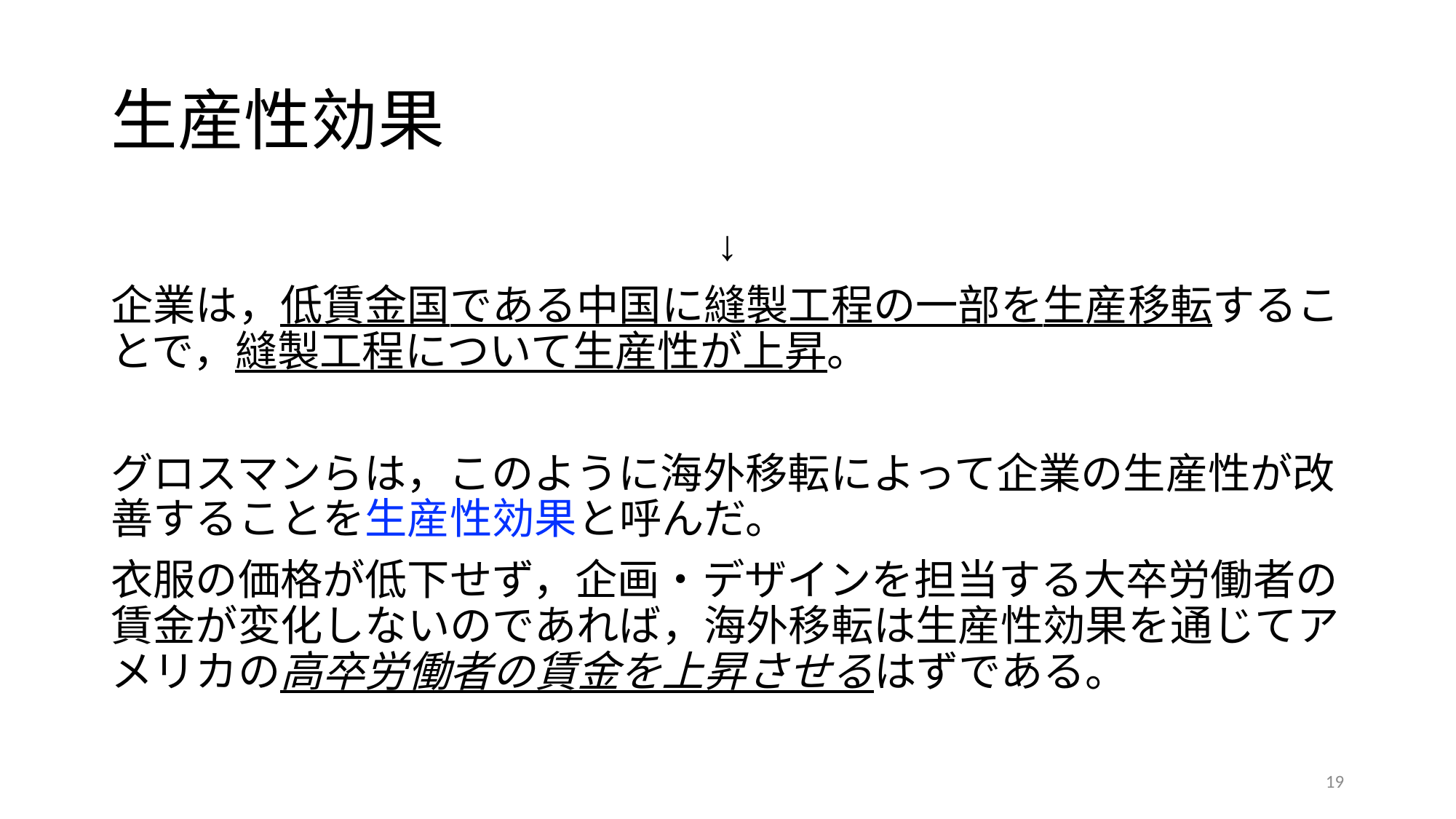

# 生産性効果
↓
企業は，低賃金国である中国に縫製工程の一部を生産移転することで，縫製工程について生産性が上昇。

グロスマンらは，このように海外移転によって企業の生産性が改善することを生産性効果と呼んだ。
衣服の価格が低下せず，企画・デザインを担当する大卒労働者の賃金が変化しないのであれば，海外移転は生産性効果を通じてアメリカの高卒労働者の賃金を上昇させるはずである。
19